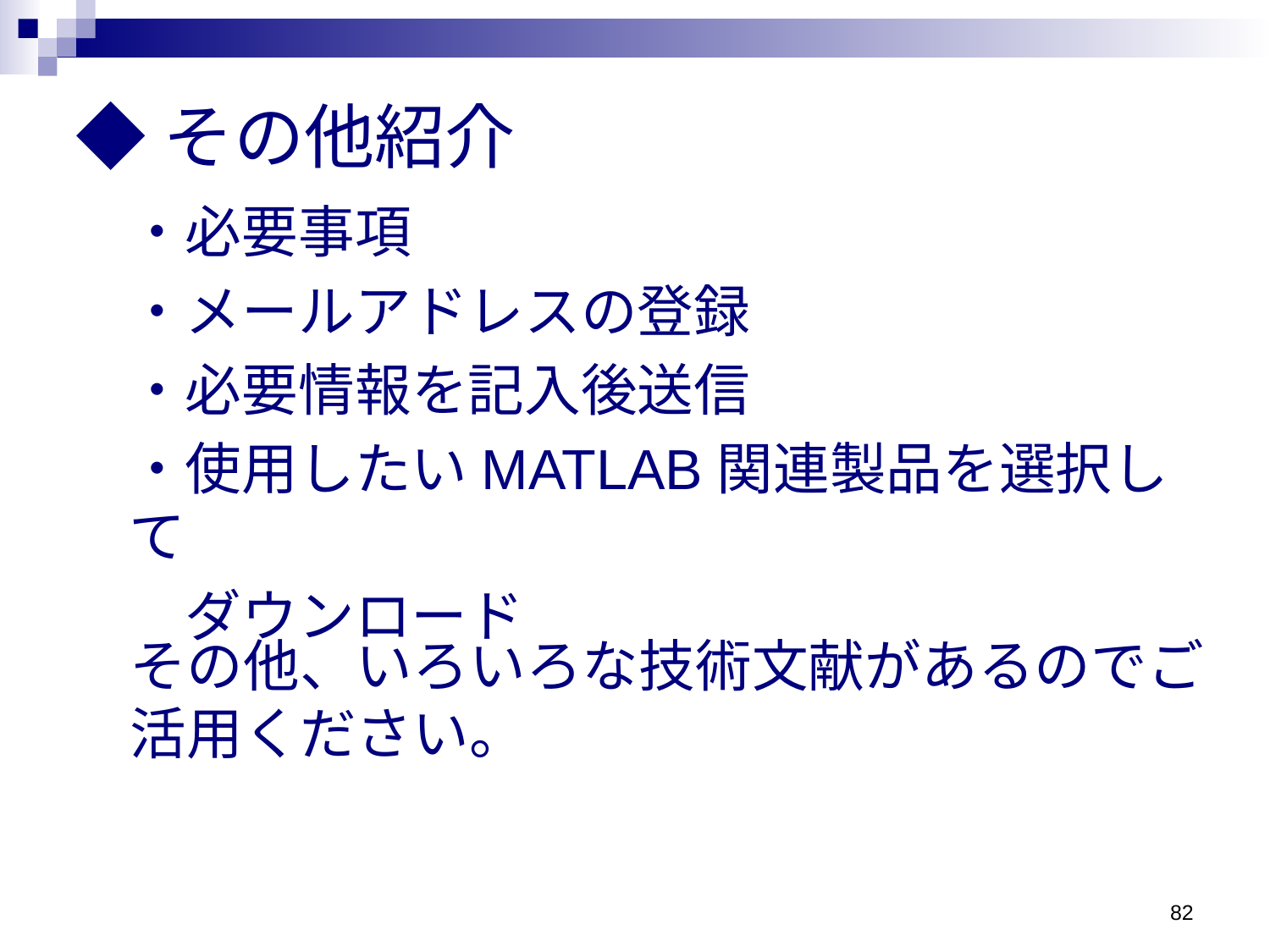

◆その他紹介
・必要事項
・メールアドレスの登録
・必要情報を記入後送信
・使用したいMATLAB関連製品を選択して
　ダウンロード
その他、いろいろな技術文献があるのでご活用ください。
82